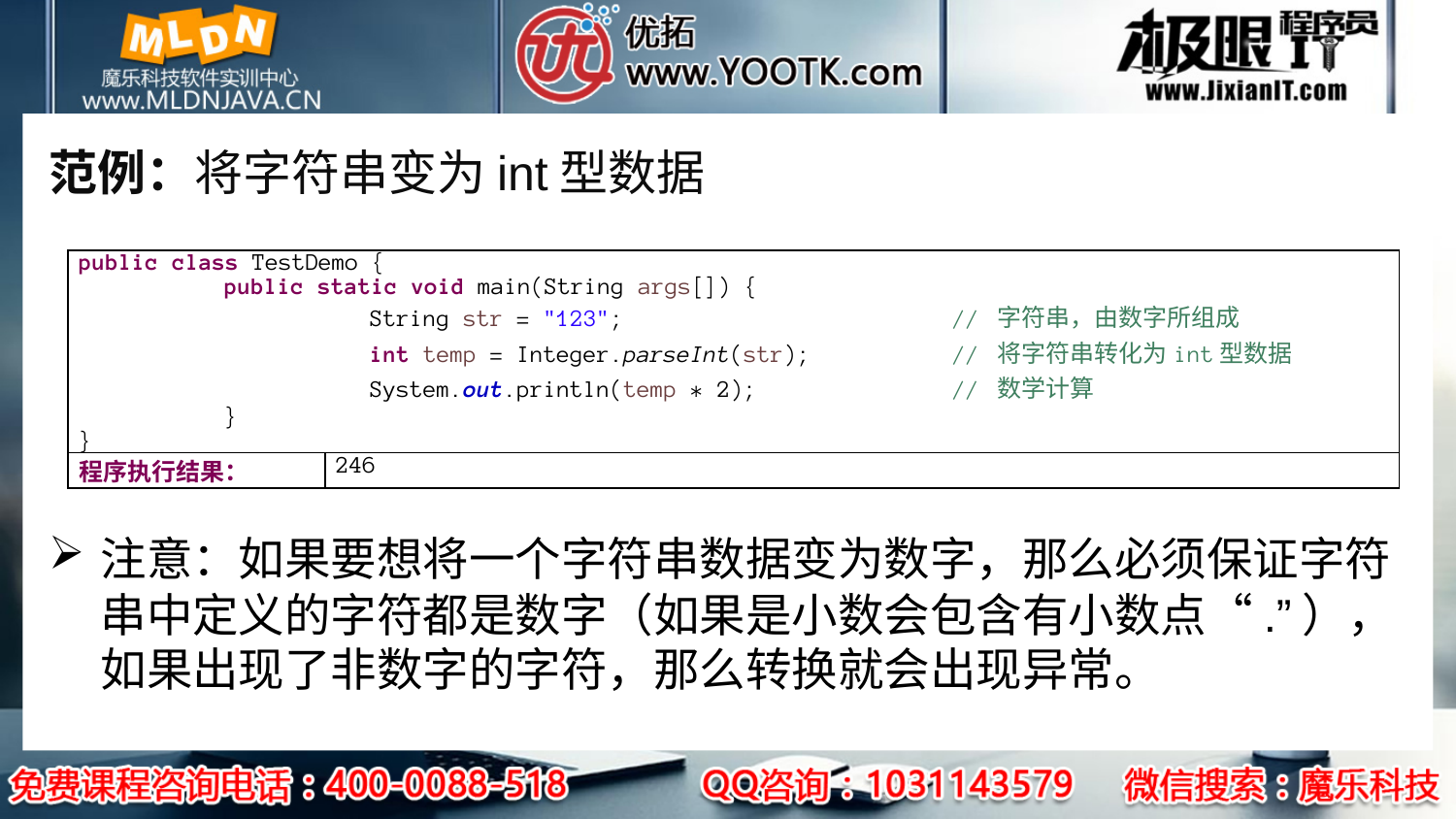

# 范例：将字符串变为int型数据
| public class TestDemo { public static void main(String args[]) { String str = "123"; // 字符串，由数字所组成 int temp = Integer.parseInt(str); // 将字符串转化为int型数据 System.out.println(temp \* 2); // 数学计算 } } |  |
| --- | --- |
| 程序执行结果： | 246 |
注意：如果要想将一个字符串数据变为数字，那么必须保证字符串中定义的字符都是数字（如果是小数会包含有小数点“.”），如果出现了非数字的字符，那么转换就会出现异常。